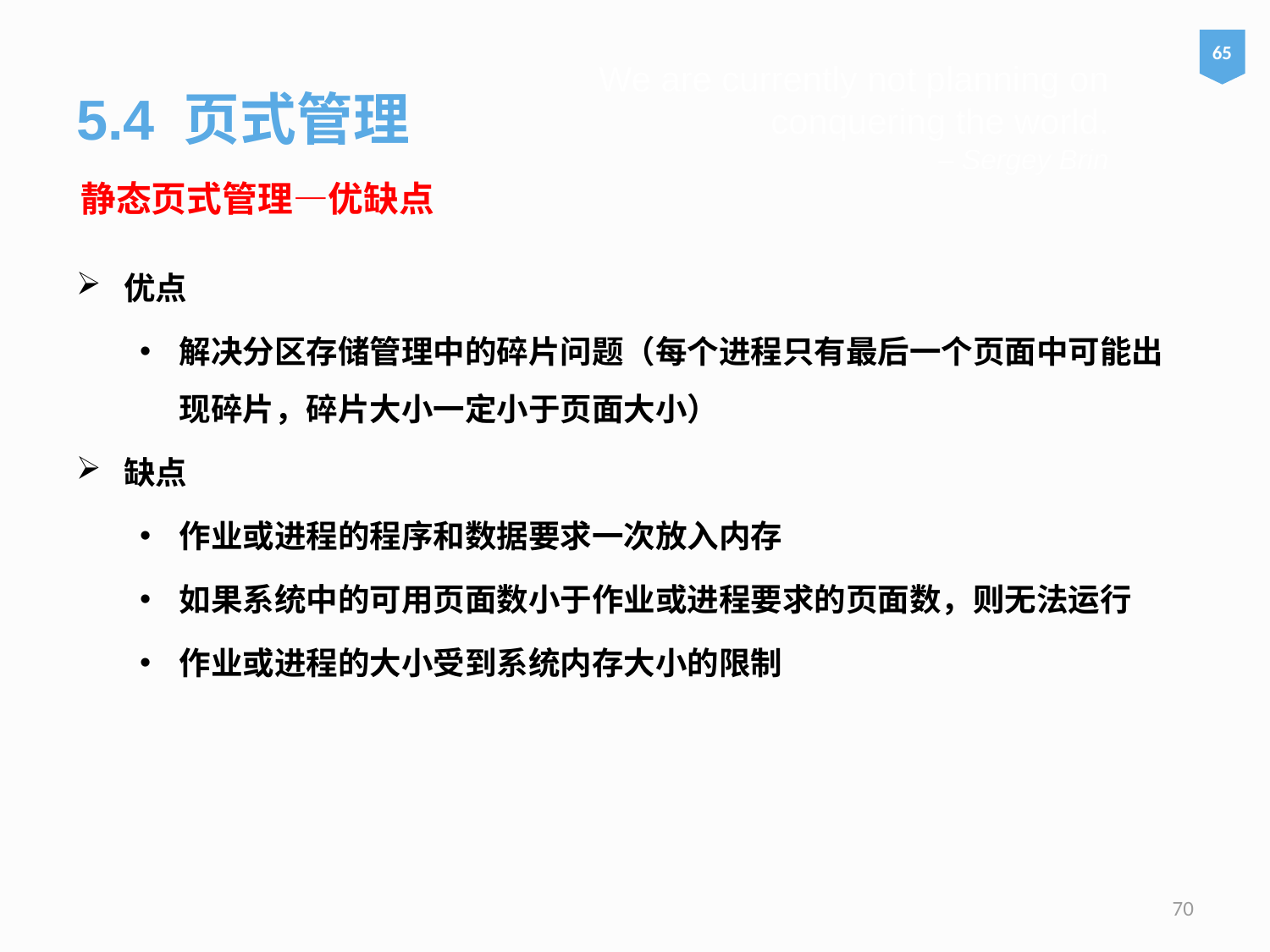

65
# We are currently not planning on conquering the world. – Sergey Brin
5.4 页式管理
静态页式管理—优缺点

优点
解决分区存储管理中的碎片问题（每个进程只有最后一个页面中可能出现碎片，碎片大小一定小于页面大小）
缺点
作业或进程的程序和数据要求一次放入内存
如果系统中的可用页面数小于作业或进程要求的页面数，则无法运行
作业或进程的大小受到系统内存大小的限制

70